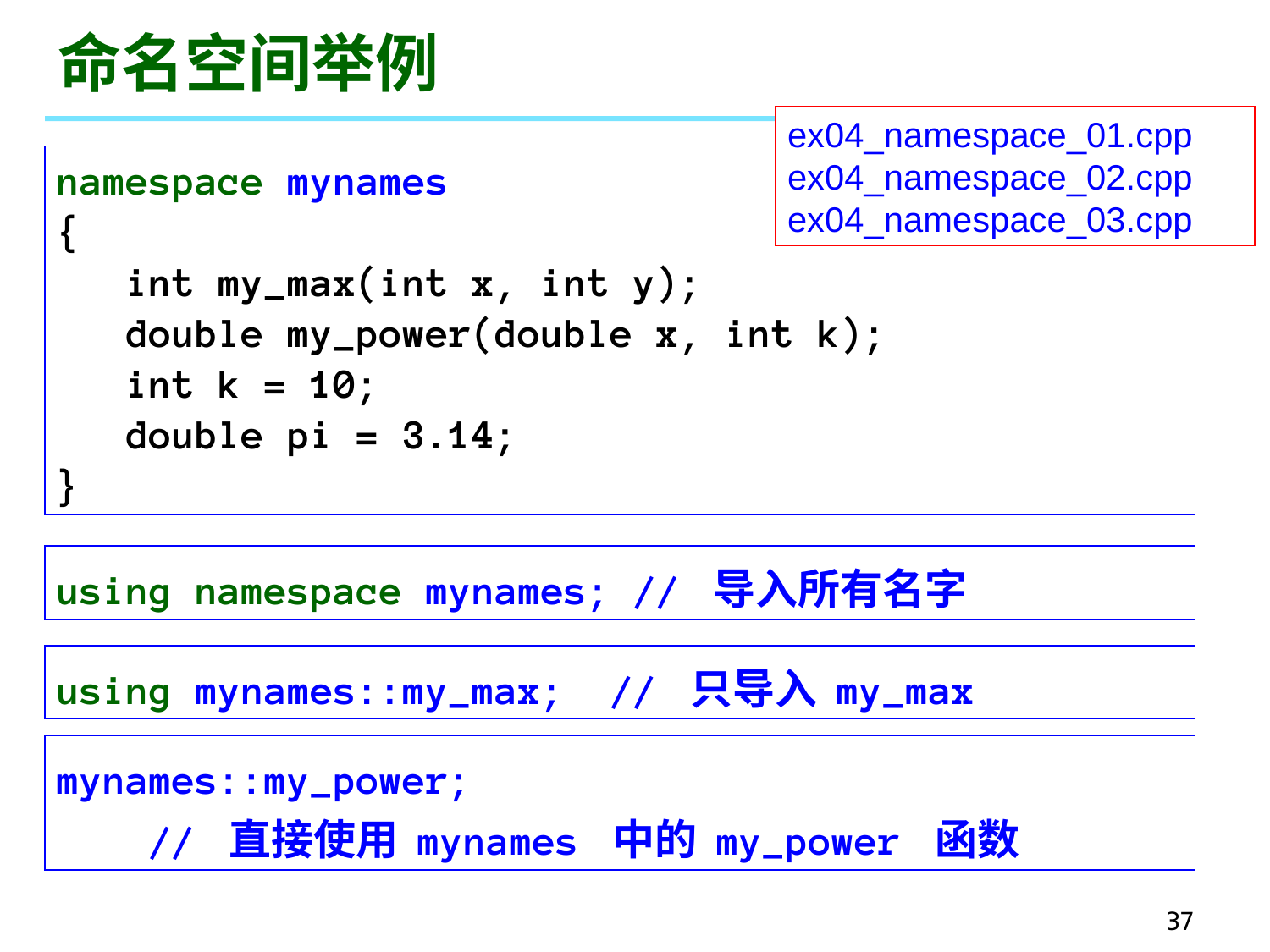

# 命名空间举例
ex04_namespace_01.cpp
ex04_namespace_02.cpp
ex04_namespace_03.cpp
namespace mynames
{
   int my_max(int x, int y);
   double my_power(double x, int k);
   int k = 10;
   double pi = 3.14;
}
using namespace mynames; // 导入所有名字
using mynames::my_max;  // 只导入 my_max
mynames::my_power;
    // 直接使用 mynames 中的 my_power 函数
37